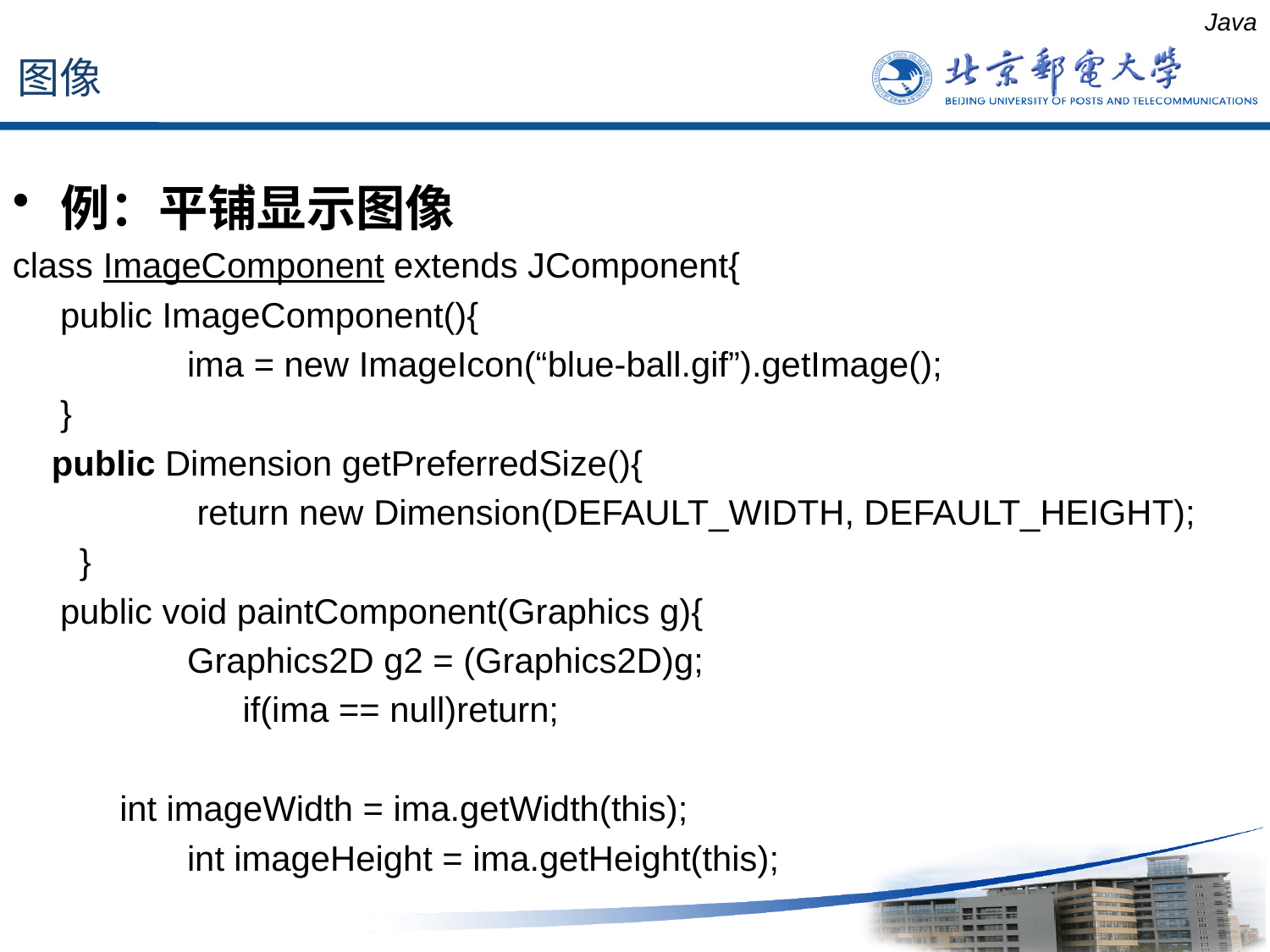

图像
Java
例：平铺显示图像
class ImageComponent extends JComponent{
	public ImageComponent(){
		ima = new ImageIcon(“blue-ball.gif”).getImage();
	}
    public Dimension getPreferredSize(){
		 return new Dimension(DEFAULT_WIDTH, DEFAULT_HEIGHT);
	  }
	public void paintComponent(Graphics g){
		Graphics2D g2 = (Graphics2D)g;
		if(ima == null)return;

           int imageWidth = ima.getWidth(this);
		int imageHeight = ima.getHeight(this);